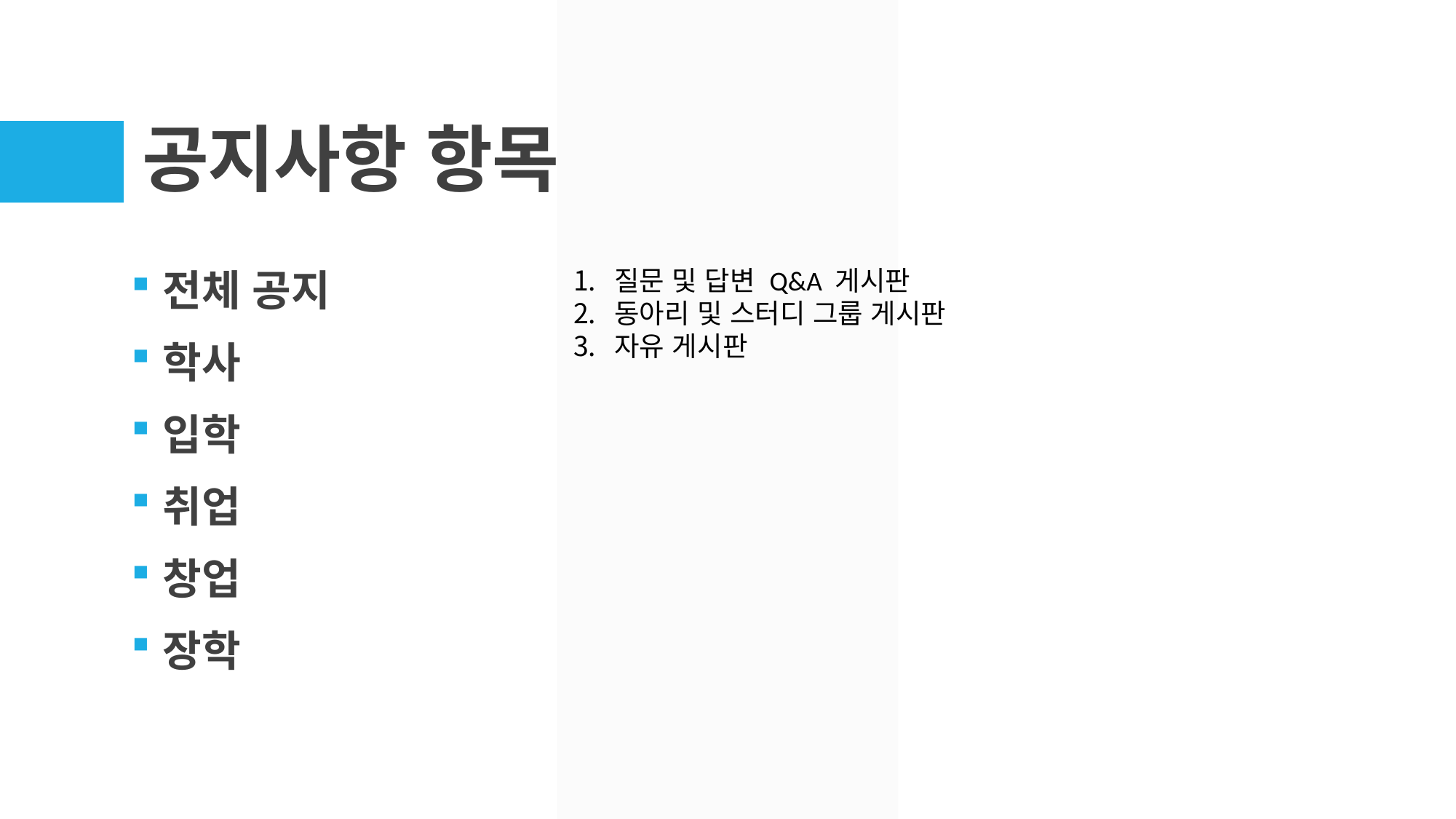

# 공지사항 항목
전체 공지
학사
입학
취업
창업
장학

질문 및 답변 Q&A 게시판
동아리 및 스터디 그룹 게시판
자유 게시판